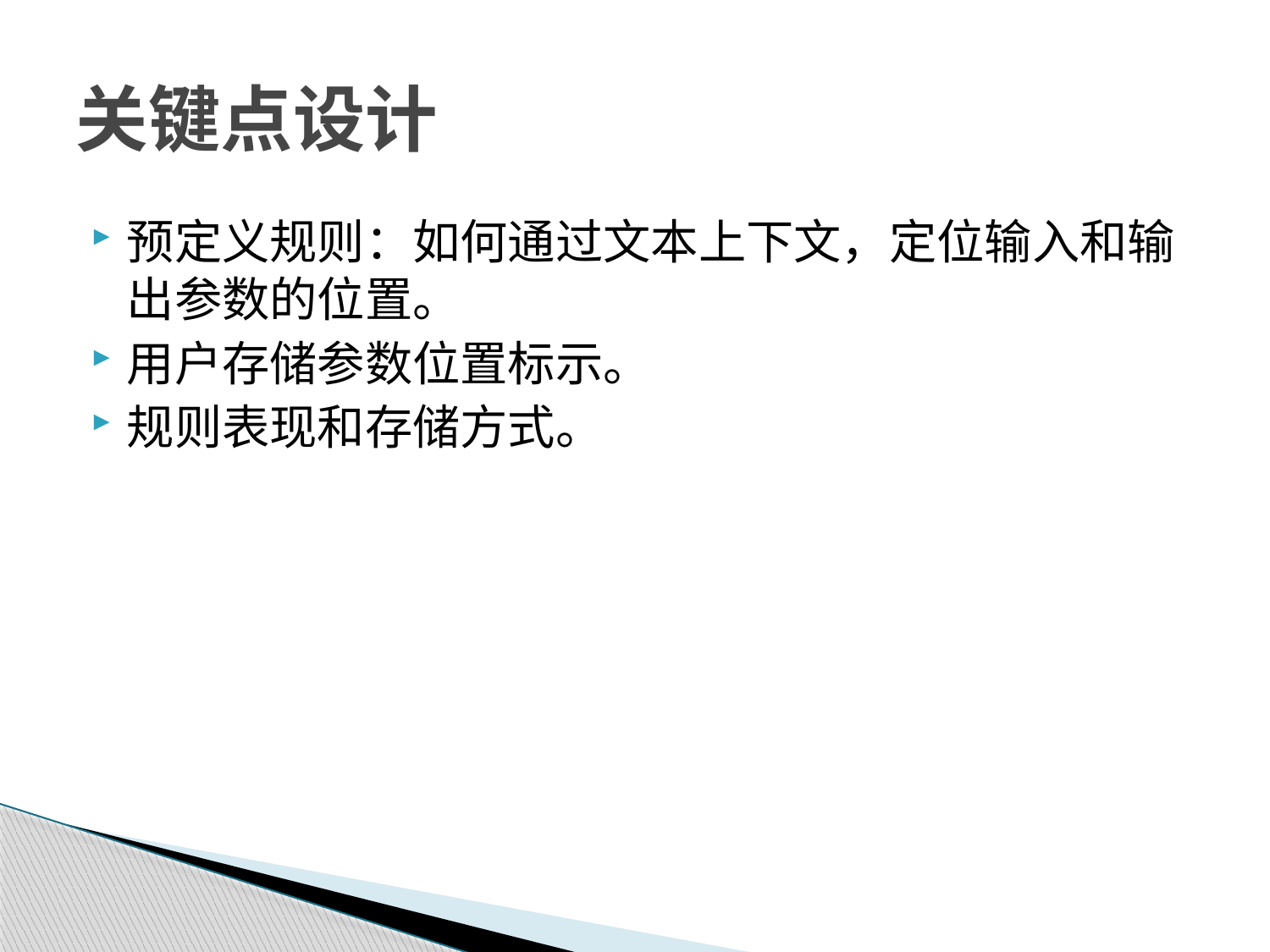

# 关键点设计
预定义规则：如何通过文本上下文，定位输入和输出参数的位置。
用户存储参数位置标示。
规则表现和存储方式。